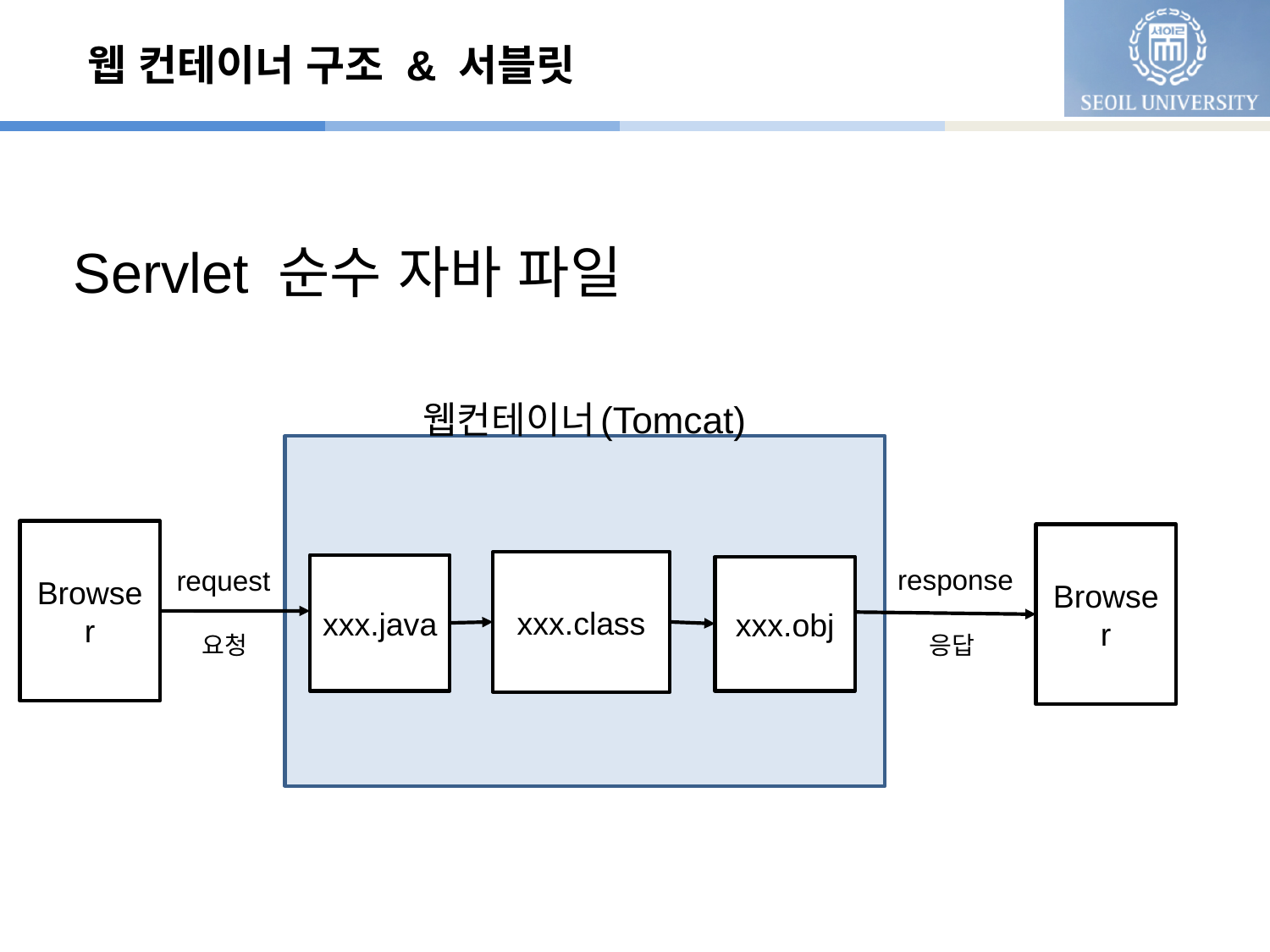

# 웹 컨테이너 구조 & 서블릿
Servlet 순수 자바 파일
웹컨테이너(Tomcat)

Browser
Browser
xxx.class
response
xxx.java
request
xxx.obj
응답
요청